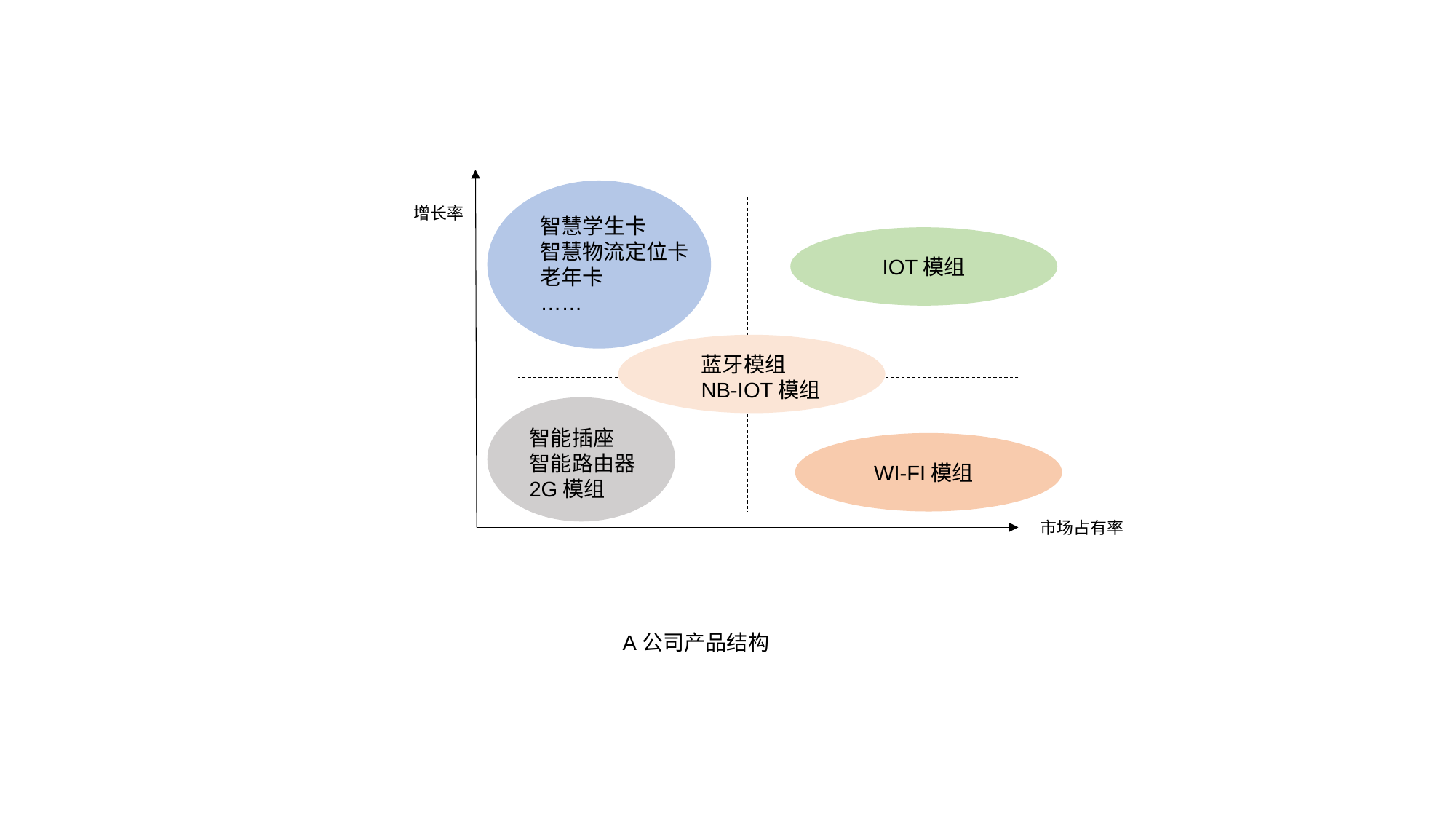

增长率
智慧学生卡
智慧物流定位卡
老年卡
……

IOT模组

蓝牙模组
NB-IOT模组

智能插座
智能路由器
2G模组

WI-FI模组
市场占有率
A公司产品结构